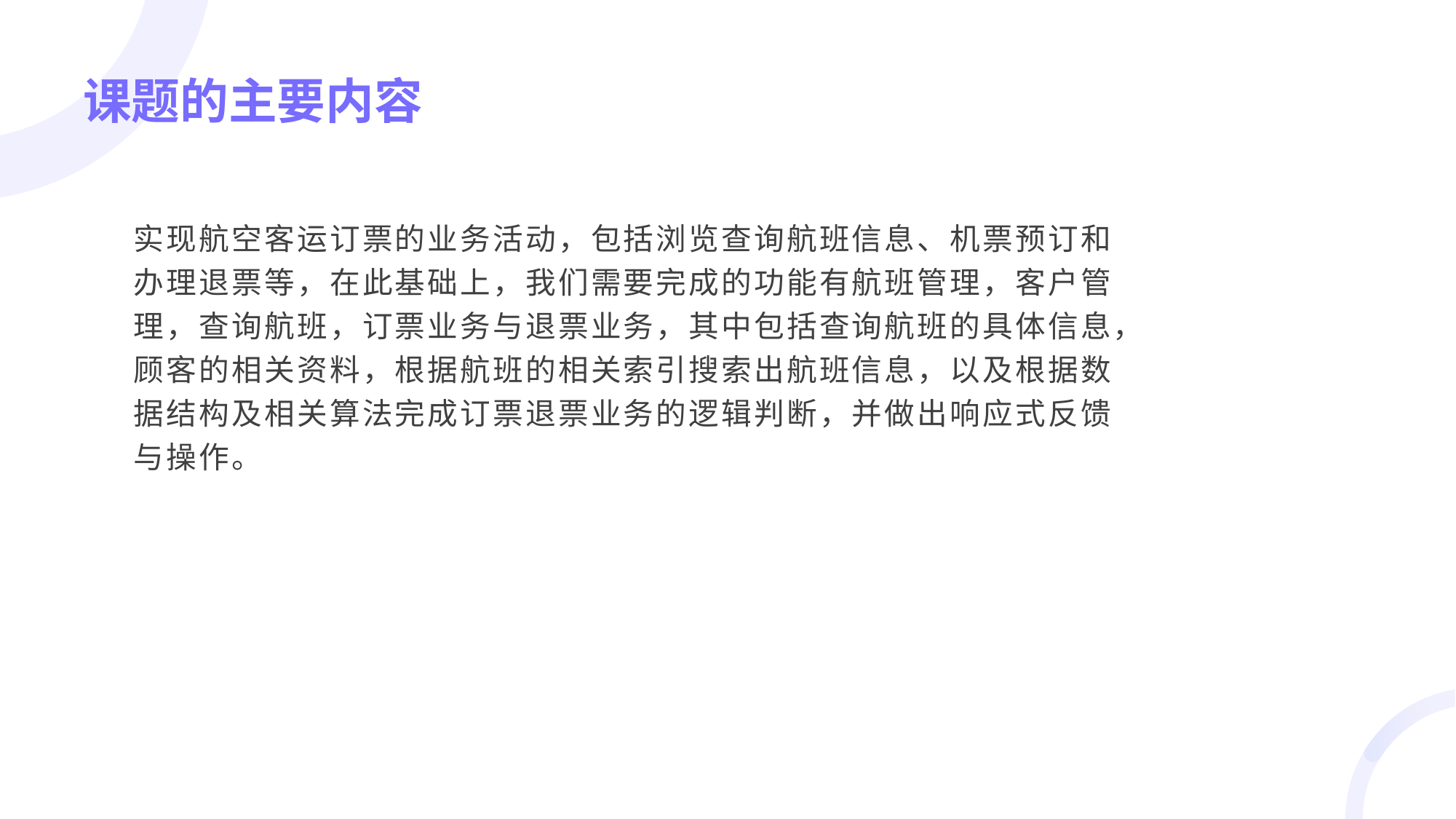

# 课题的主要内容
实现航空客运订票的业务活动，包括浏览查询航班信息、机票预订和办理退票等，在此基础上，我们需要完成的功能有航班管理，客户管理，查询航班，订票业务与退票业务，其中包括查询航班的具体信息，顾客的相关资料，根据航班的相关索引搜索出航班信息，以及根据数据结构及相关算法完成订票退票业务的逻辑判断，并做出响应式反馈与操作。